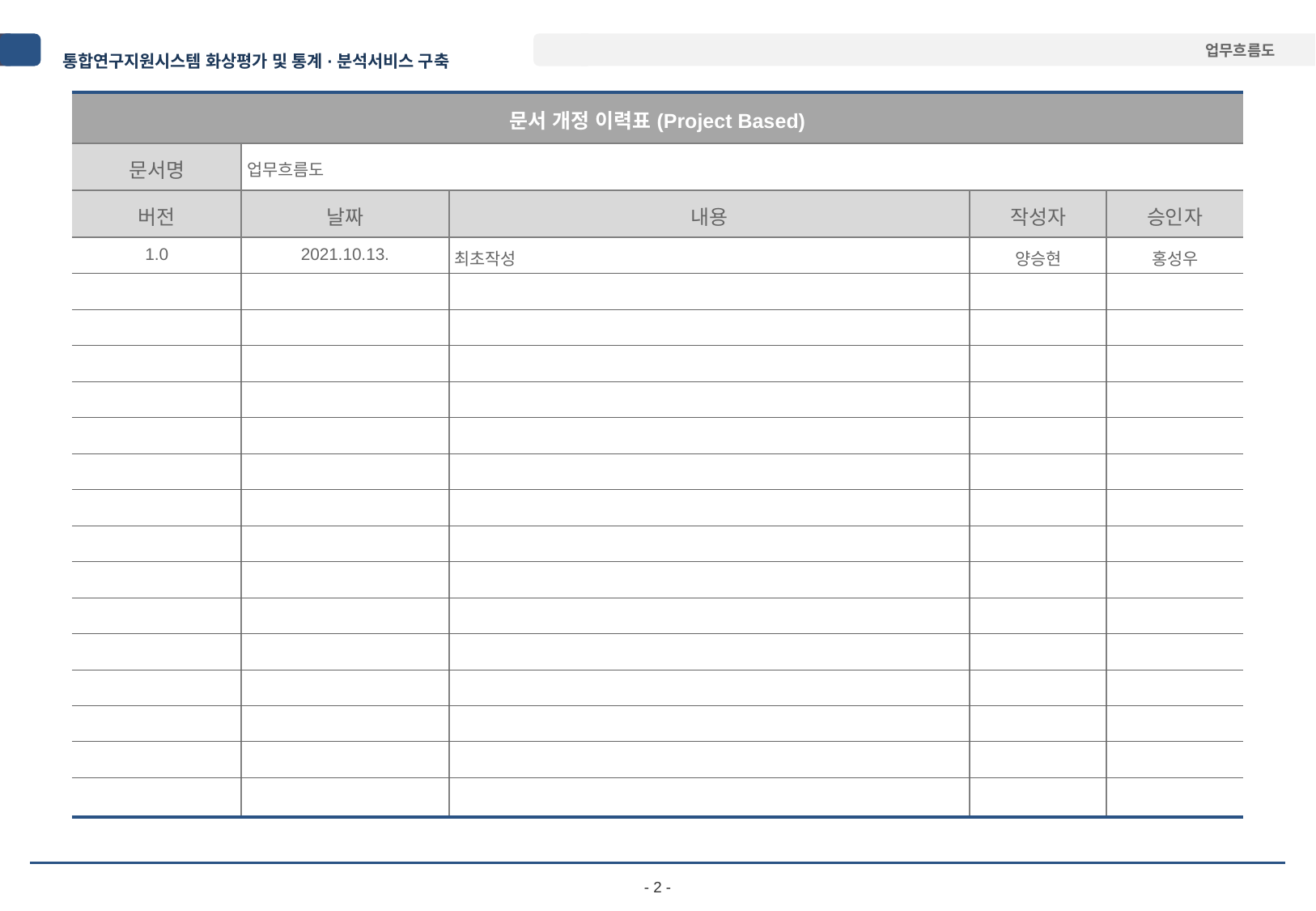

| 문서 개정 이력표(Project Based) |  |  |  |  |
| --- | --- | --- | --- | --- |
| 문서명 | 업무흐름도 |  |  |  |
| 버전 | 날짜 | 내용 | 작성자 | 승인자 |
| 1.0 | 2021.10.13. | 최초작성 | 양승현 | 홍성우 |
|  |  |  |  |  |
|  |  |  |  |  |
|  |  |  |  |  |
|  |  |  |  |  |
|  |  |  |  |  |
|  |  |  |  |  |
|  |  |  |  |  |
|  |  |  |  |  |
|  |  |  |  |  |
|  |  |  |  |  |
|  |  |  |  |  |
|  |  |  |  |  |
|  |  |  |  |  |
|  |  |  |  |  |
|  |  |  |  |  |